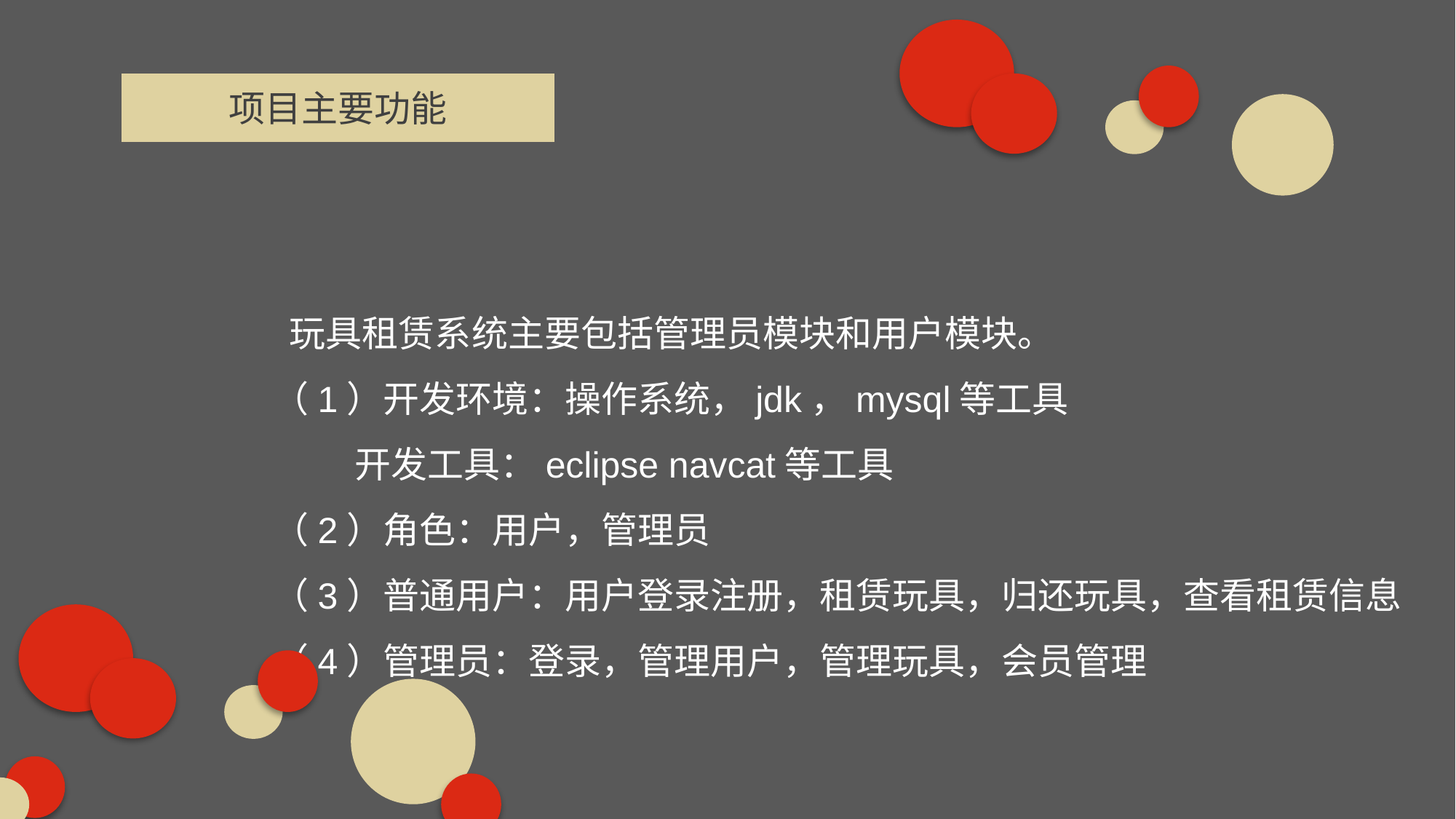

项目主要功能

 玩具租赁系统主要包括管理员模块和用户模块。
（1）开发环境：操作系统，jdk，mysql等工具
         开发工具：eclipse navcat等工具
（2）角色：用户，管理员
（3）普通用户：用户登录注册，租赁玩具，归还玩具，查看租赁信息
（4）管理员：登录，管理用户，管理玩具，会员管理